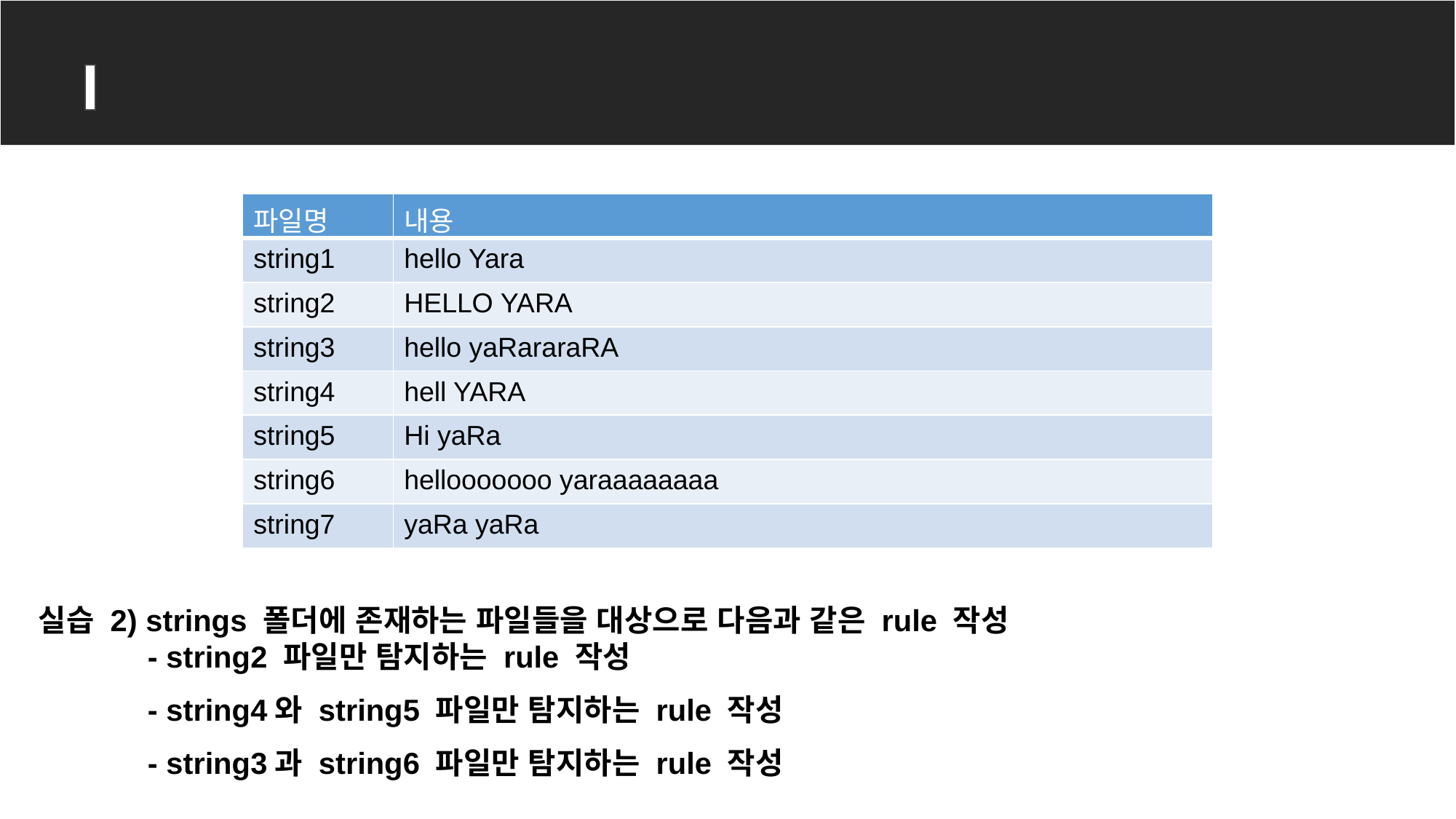

YARA rule

| 파일명 | 내용 |
| --- | --- |
| string1 | hello Yara |
| string2 | HELLO YARA |
| string3 | hello yaRararaRA |
| string4 | hell YARA |
| string5 | Hi yaRa |
| string6 | hellooooooo yaraaaaaaaa |
| string7 | yaRa yaRa |
실습 2) strings 폴더에 존재하는 파일들을 대상으로 다음과 같은 rule 작성
	- string2 파일만 탐지하는 rule 작성

	- string4와 string5 파일만 탐지하는 rule 작성

	- string3과 string6 파일만 탐지하는 rule 작성